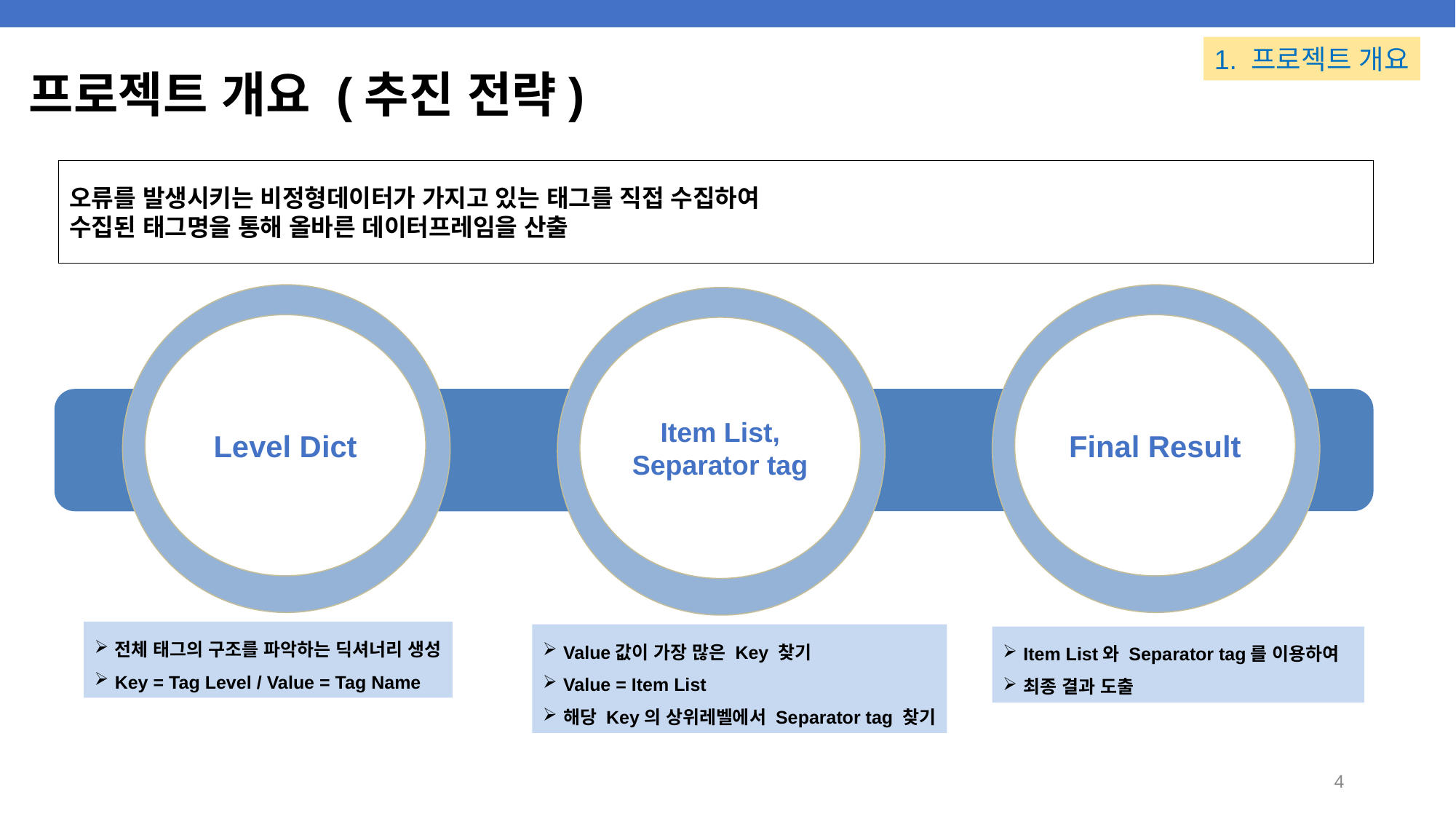

1. 프로젝트 개요
# 프로젝트 개요 (추진 전략)
오류를 발생시키는 비정형데이터가 가지고 있는 태그를 직접 수집하여
수집된 태그명을 통해 올바른 데이터프레임을 산출

Level Dict

Final Result

Item List,
Separator tag

전체 태그의 구조를 파악하는 딕셔너리 생성
Key = Tag Level / Value = Tag Name
Value값이 가장 많은 Key 찾기
Value = Item List
해당 Key의 상위레벨에서 Separator tag 찾기
Item List와 Separator tag를 이용하여
최종 결과 도출
4